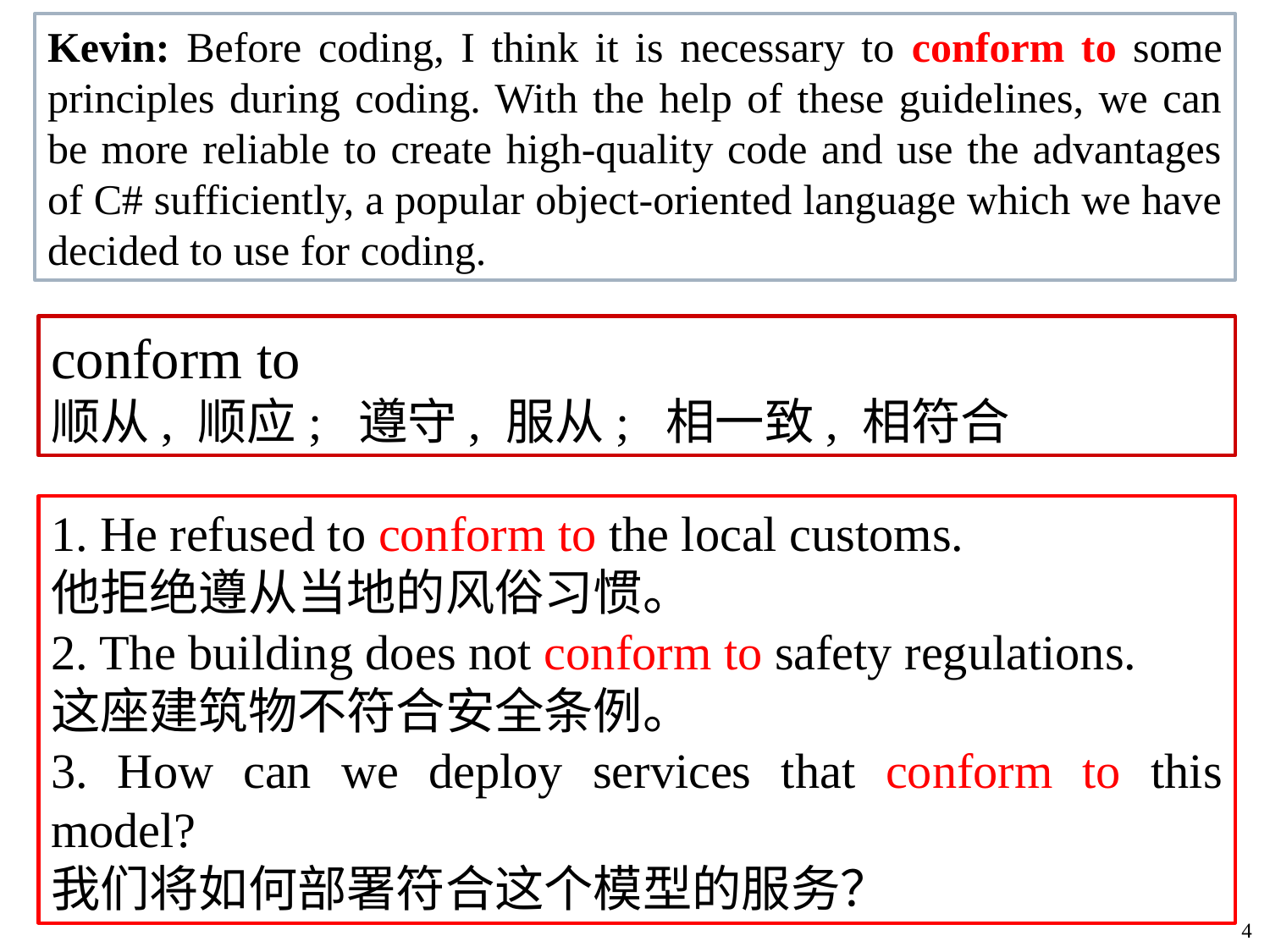

Kevin: Before coding, I think it is necessary to conform to some principles during coding. With the help of these guidelines, we can be more reliable to create high-quality code and use the advantages of C# sufficiently, a popular object-oriented language which we have decided to use for coding.
conform to
顺从, 顺应;  遵守, 服从;  相一致, 相符合
1. He refused to conform to the local customs.
他拒绝遵从当地的风俗习惯。
2. The building does not conform to safety regulations.
这座建筑物不符合安全条例。
3. How can we deploy services that conform to this model?
我们将如何部署符合这个模型的服务？
4